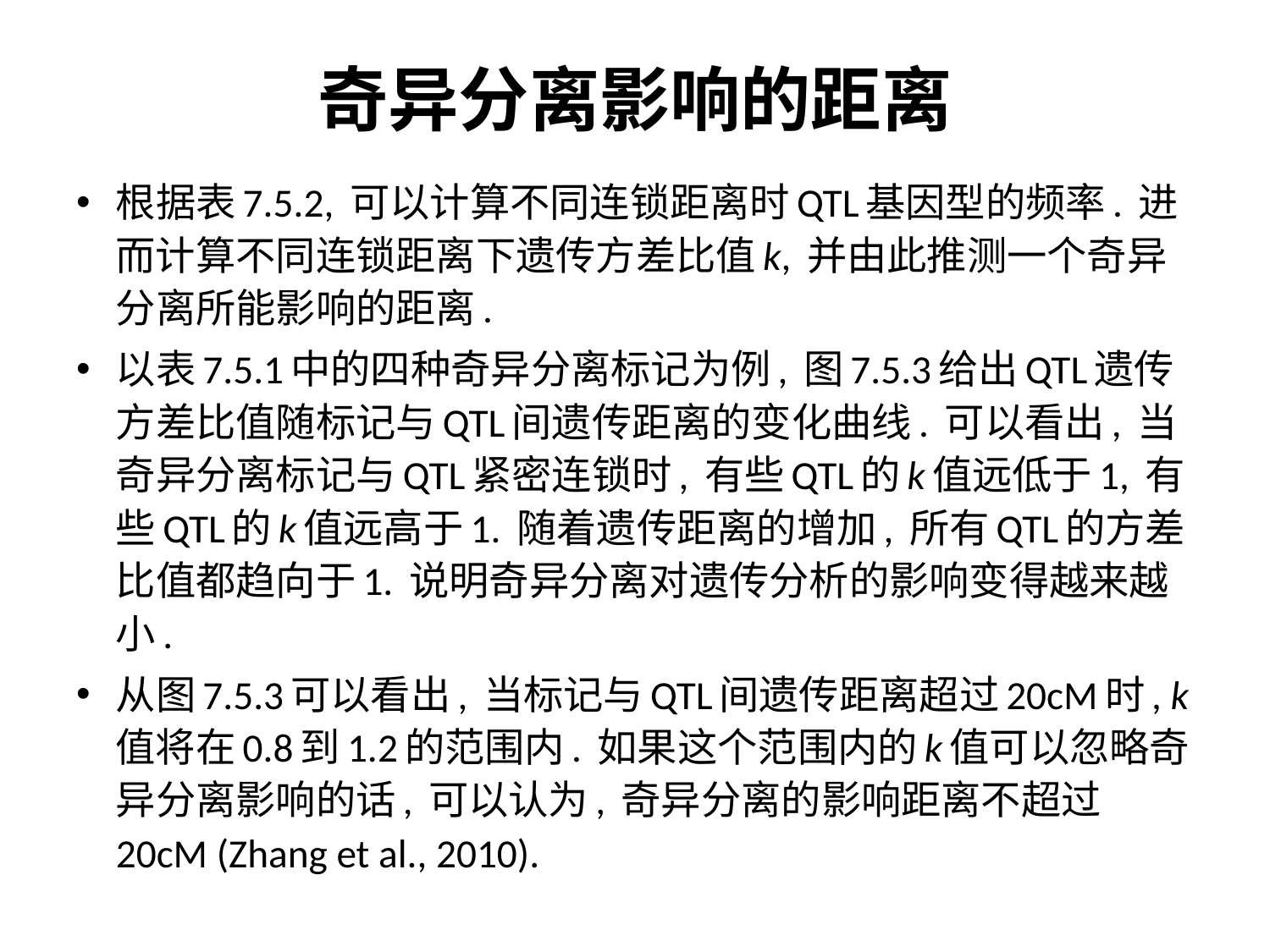

# 奇异分离影响的距离
根据表7.5.2, 可以计算不同连锁距离时QTL基因型的频率. 进而计算不同连锁距离下遗传方差比值k, 并由此推测一个奇异分离所能影响的距离.
以表7.5.1中的四种奇异分离标记为例, 图7.5.3给出QTL遗传方差比值随标记与QTL间遗传距离的变化曲线. 可以看出, 当奇异分离标记与QTL紧密连锁时, 有些QTL的k值远低于1, 有些QTL的k值远高于1. 随着遗传距离的增加, 所有QTL的方差比值都趋向于1. 说明奇异分离对遗传分析的影响变得越来越小.
从图7.5.3可以看出, 当标记与QTL间遗传距离超过20cM时, k值将在0.8到1.2的范围内. 如果这个范围内的k值可以忽略奇异分离影响的话, 可以认为, 奇异分离的影响距离不超过20cM (Zhang et al., 2010).